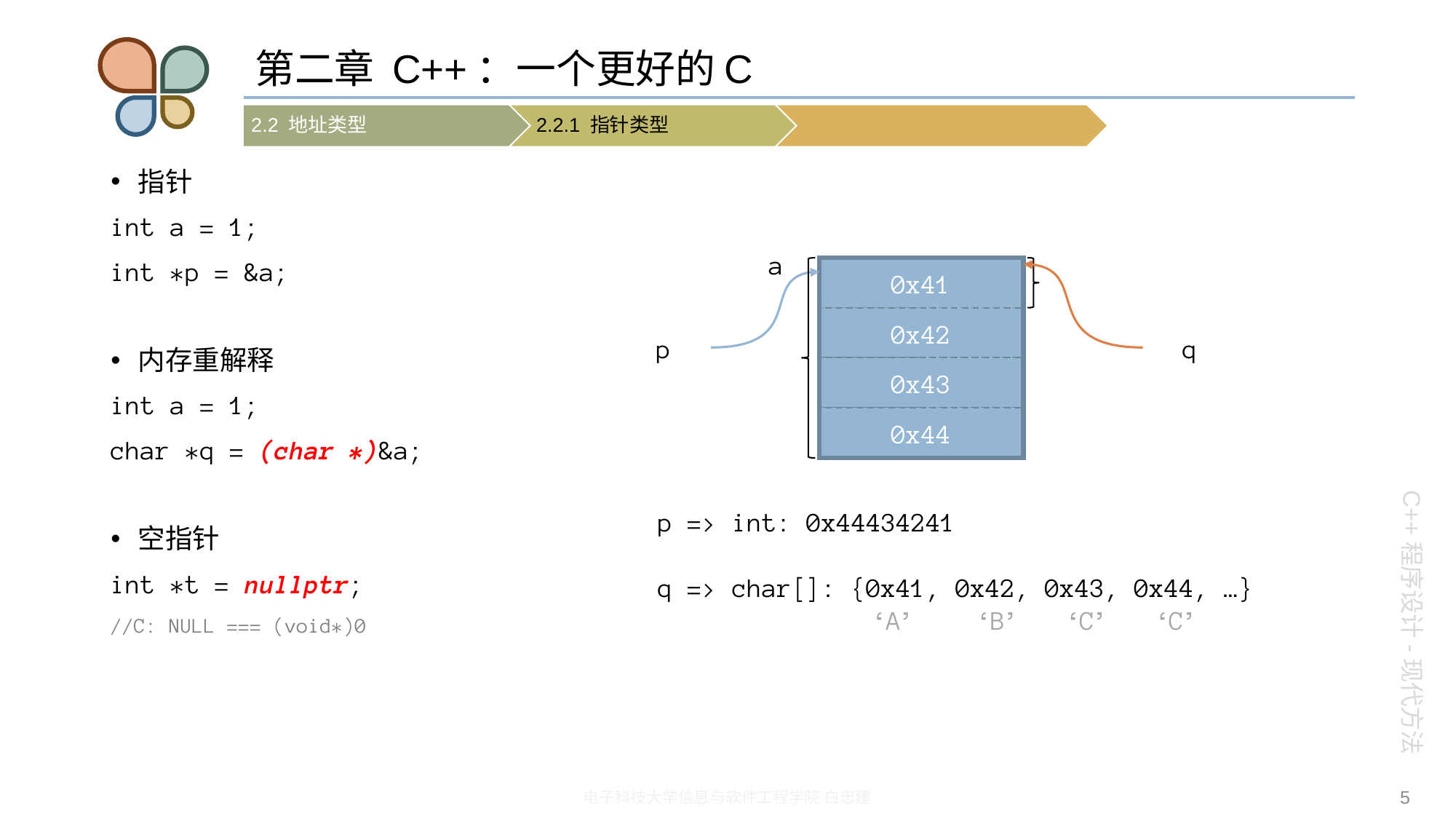

# 第二章 C++：一个更好的C
2.2 地址类型
2.2.1 指针类型

指针
int a = 1;
int *p = &a;

内存重解释
int a = 1;
char *q = (char *)&a;

空指针
int *t = nullptr;
//C: NULL === (void*)0
a

0x41
0x42
0x43
0x44

p
q
p => int: 0x44434241

q => char[]: {0x41, 0x42, 0x43, 0x44, …}
	       ‘A’    ‘B’   ‘C’   ‘C’
5